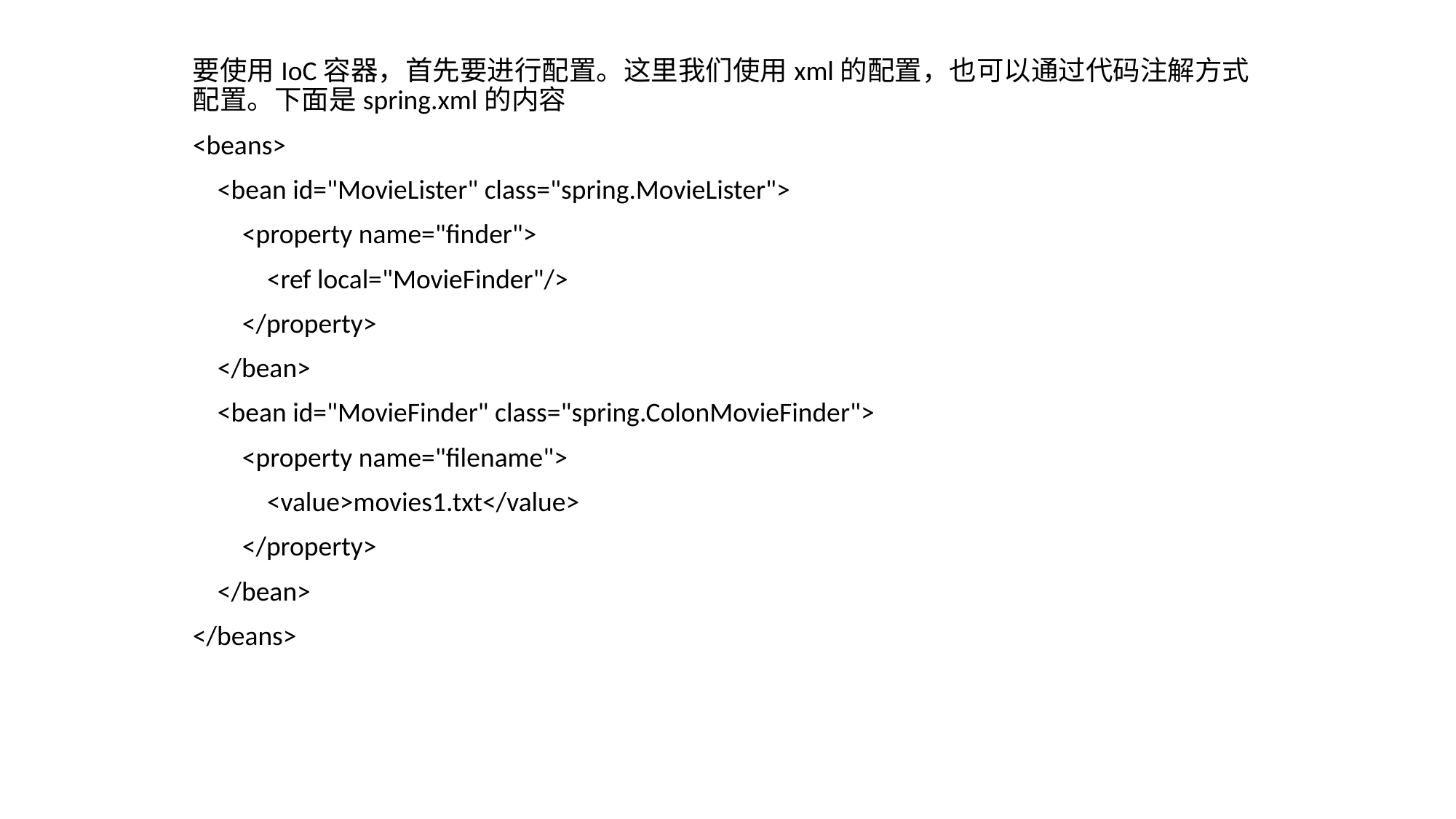

要使用IoC容器，首先要进行配置。这里我们使用xml的配置，也可以通过代码注解方式配置。下面是spring.xml的内容
<beans>
    <bean id="MovieLister" class="spring.MovieLister">
        <property name="finder">
            <ref local="MovieFinder"/>
        </property>
    </bean>
    <bean id="MovieFinder" class="spring.ColonMovieFinder">
        <property name="filename">
            <value>movies1.txt</value>
        </property>
    </bean>
</beans>